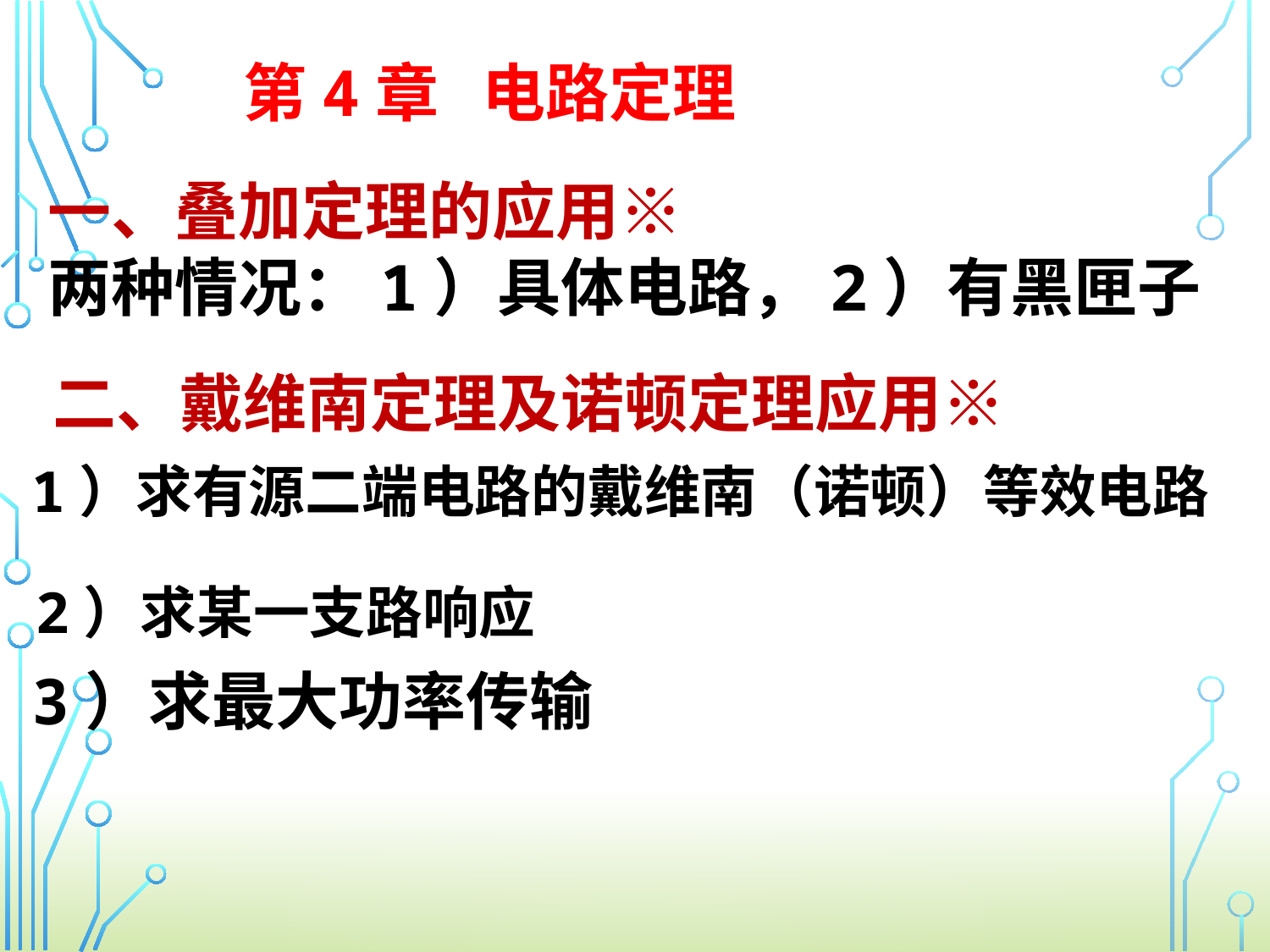

第4章   电路定理
一、叠加定理的应用※
两种情况：1）具体电路，2）有黑匣子
二、戴维南定理及诺顿定理应用※
1）求有源二端电路的戴维南（诺顿）等效电路
2）求某一支路响应
3）求最大功率传输